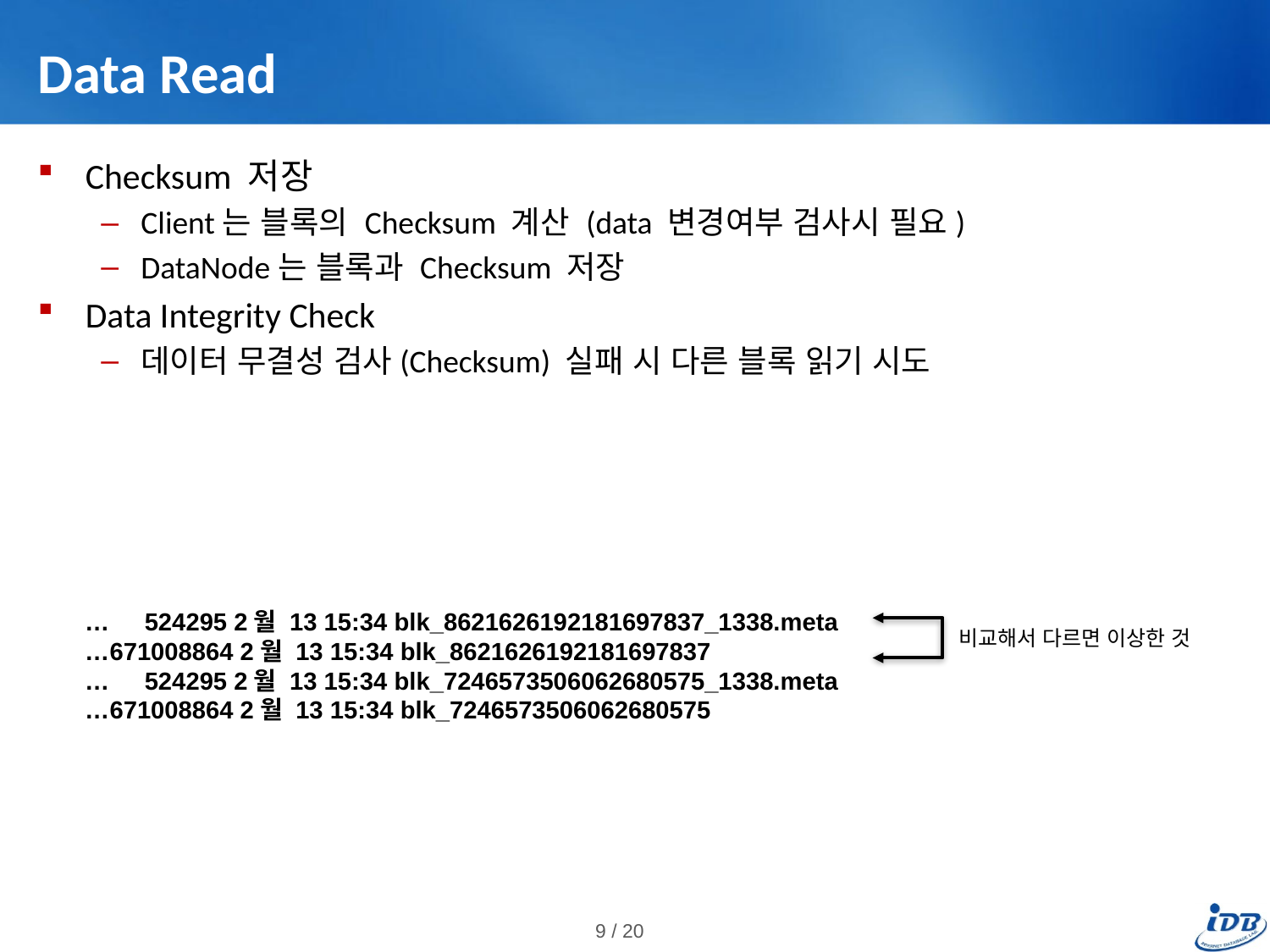

# Data Read
Checksum 저장
Client는 블록의 Checksum 계산 (data 변경여부 검사시 필요)
DataNode는 블록과 Checksum 저장
Data Integrity Check
데이터 무결성 검사(Checksum) 실패 시 다른 블록 읽기 시도
…     524295 2월 13 15:34 blk_8621626192181697837_1338.meta
…671008864 2월 13 15:34 blk_8621626192181697837
…     524295 2월 13 15:34 blk_7246573506062680575_1338.meta
…671008864 2월 13 15:34 blk_7246573506062680575

비교해서 다르면 이상한 것